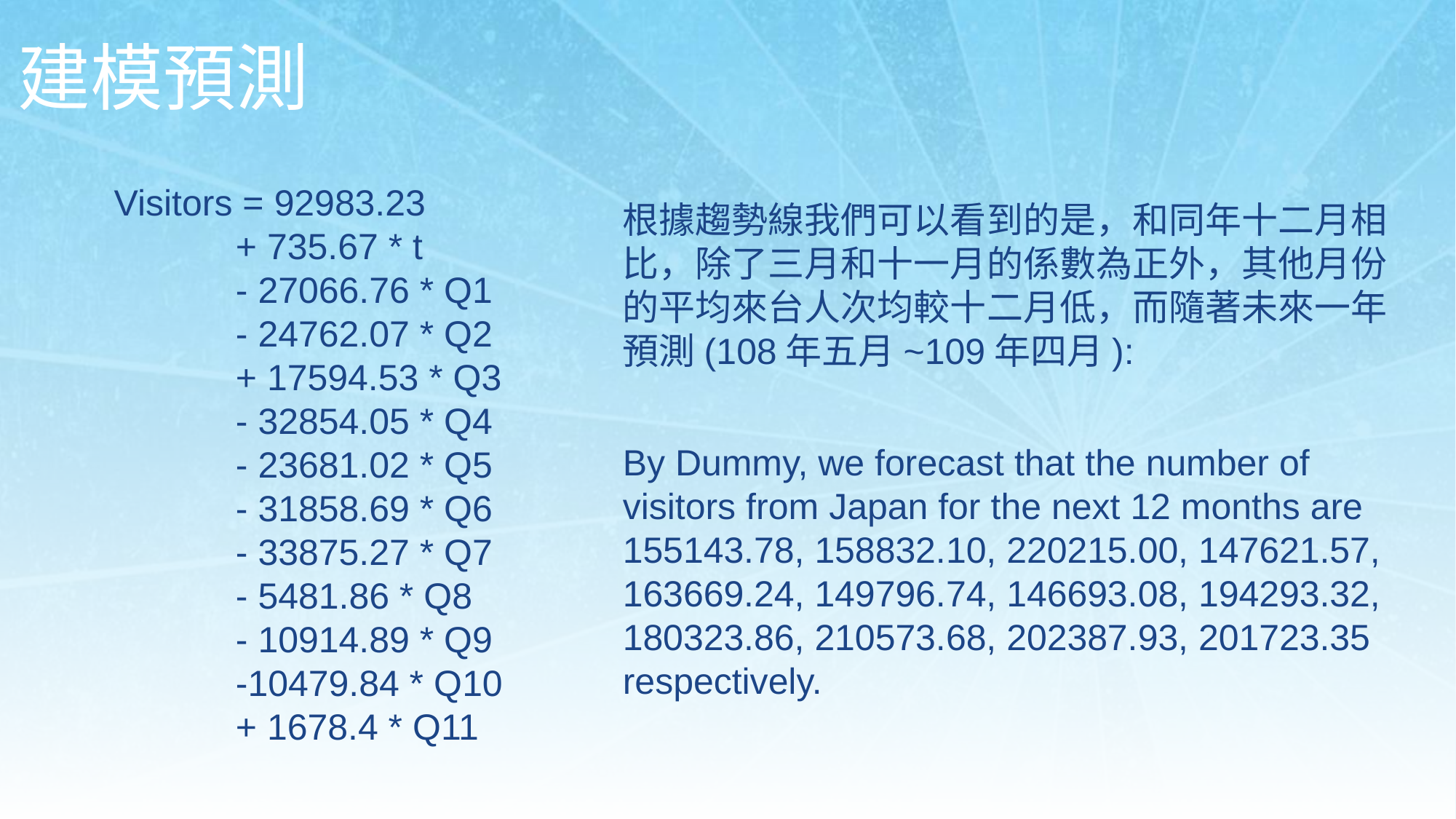

建模預測

根據趨勢線我們可以看到的是，和同年十二月相比，除了三月和十一月的係數為正外，其他月份的平均來台人次均較十二月低，而隨著未來一年預測(108年五月~109年四月):

By Dummy, we forecast that the number of visitors from Japan for the next 12 months are 155143.78, 158832.10, 220215.00, 147621.57, 163669.24, 149796.74, 146693.08, 194293.32, 180323.86, 210573.68, 202387.93, 201723.35 respectively.

Visitors = 92983.23
            + 735.67 * t
            - 27066.76 * Q1
            - 24762.07 * Q2
            + 17594.53 * Q3
            - 32854.05 * Q4
            - 23681.02 * Q5
            - 31858.69 * Q6
            - 33875.27 * Q7
            - 5481.86 * Q8
            - 10914.89 * Q9
            -10479.84 * Q10
            + 1678.4 * Q11